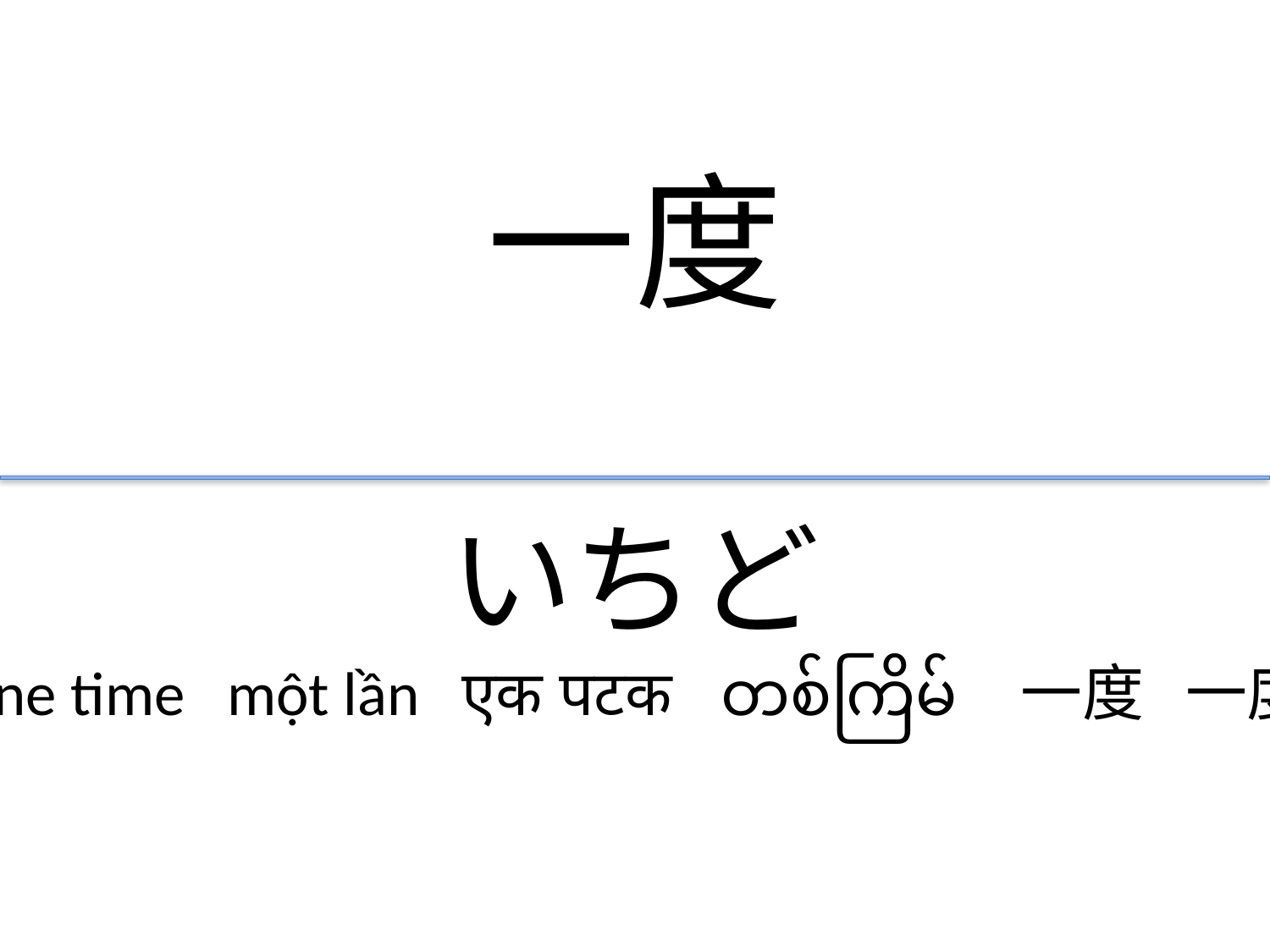

一度

いちど
one time   một lần   एक पटक   တစ်ကြိမ်   一度   一度